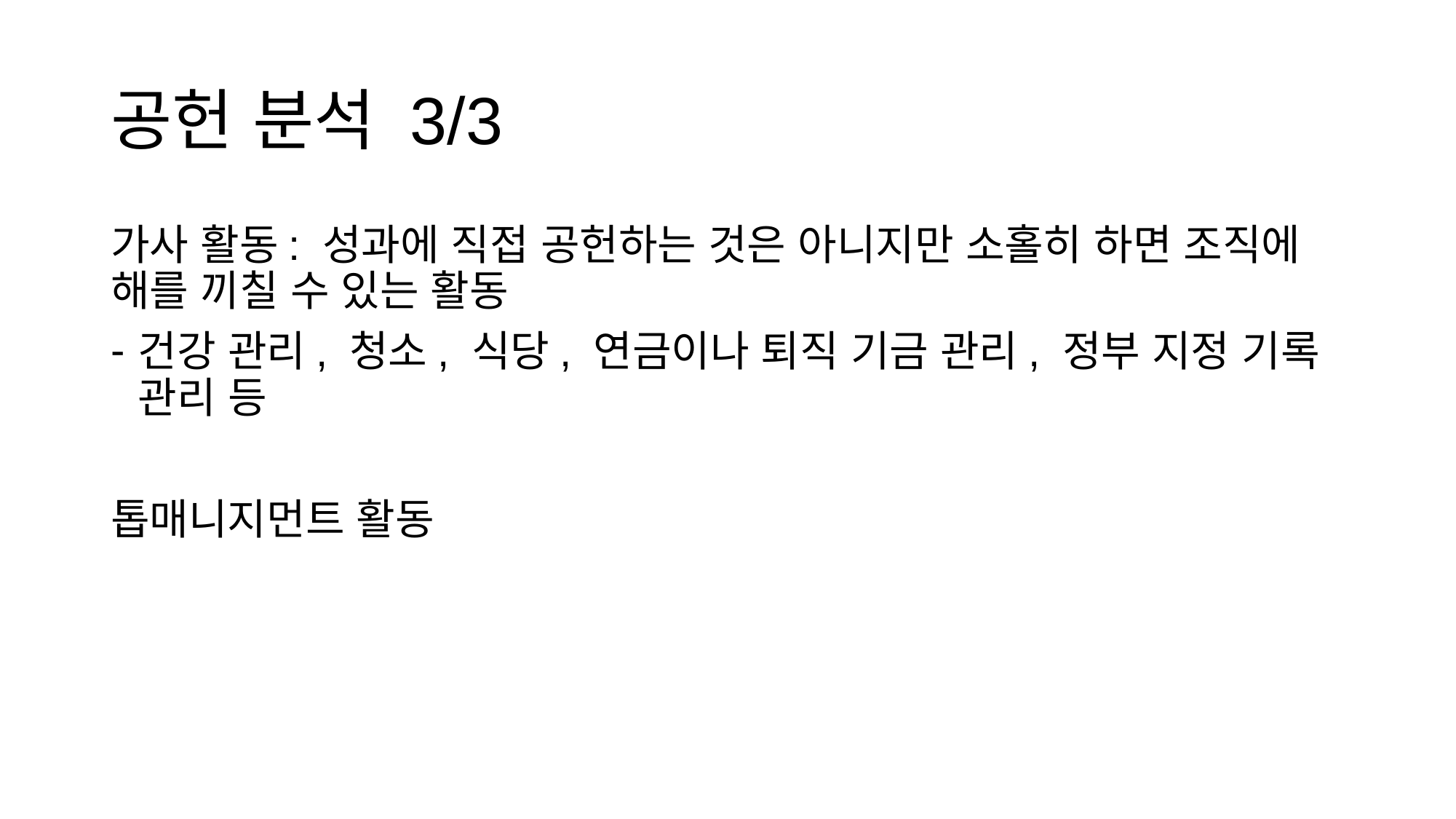

# 공헌 분석 3/3
가사 활동: 성과에 직접 공헌하는 것은 아니지만 소홀히 하면 조직에 해를 끼칠 수 있는 활동
건강 관리, 청소, 식당, 연금이나 퇴직 기금 관리, 정부 지정 기록 관리 등

톱매니지먼트 활동